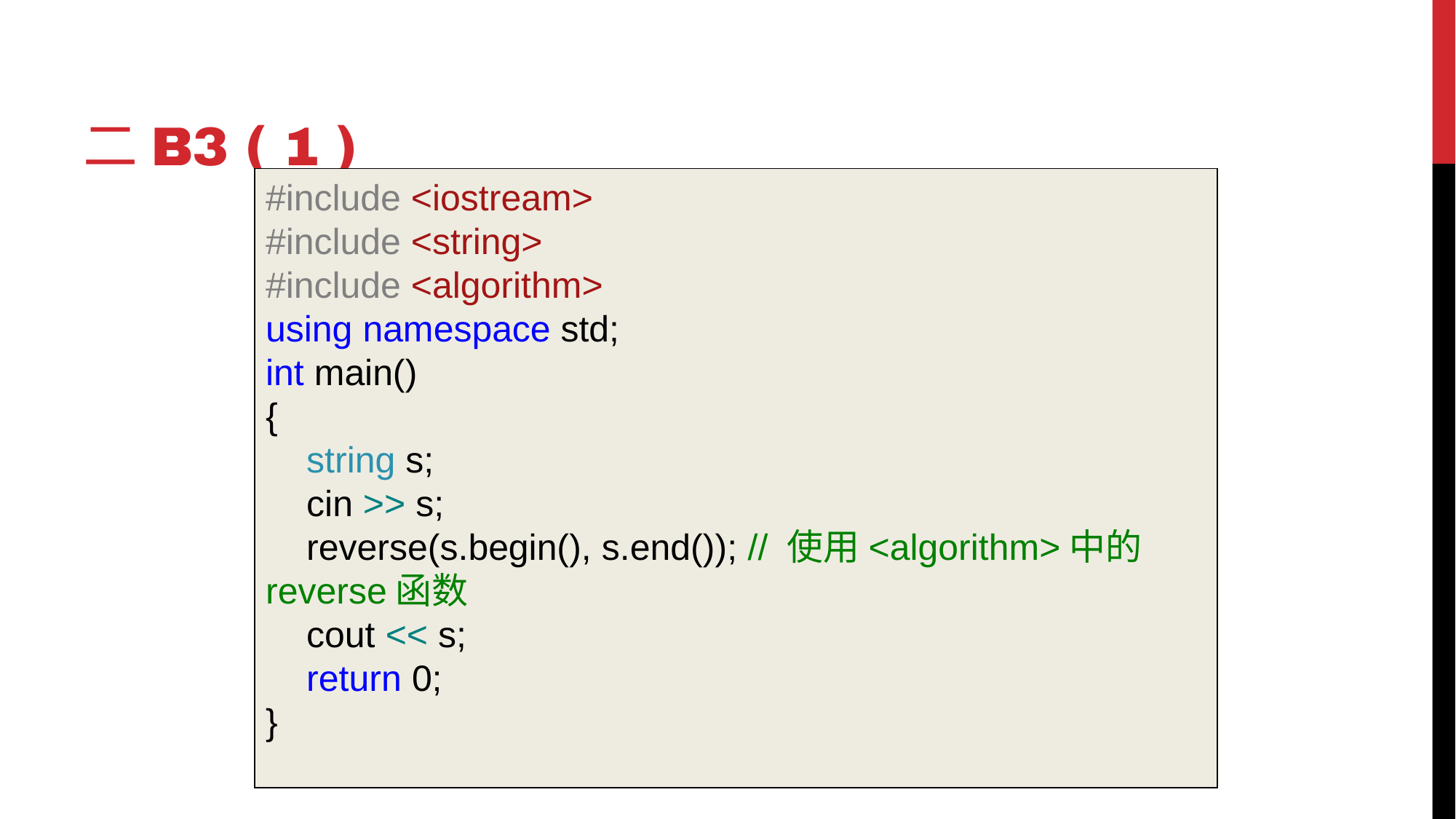

# 二b3 ( 1 )
#include <iostream>
#include <string>
#include <algorithm>
using namespace std;
int main()
{
    string s;
    cin >> s;
    reverse(s.begin(), s.end()); // 使用<algorithm>中的reverse函数
    cout << s;
    return 0;
}